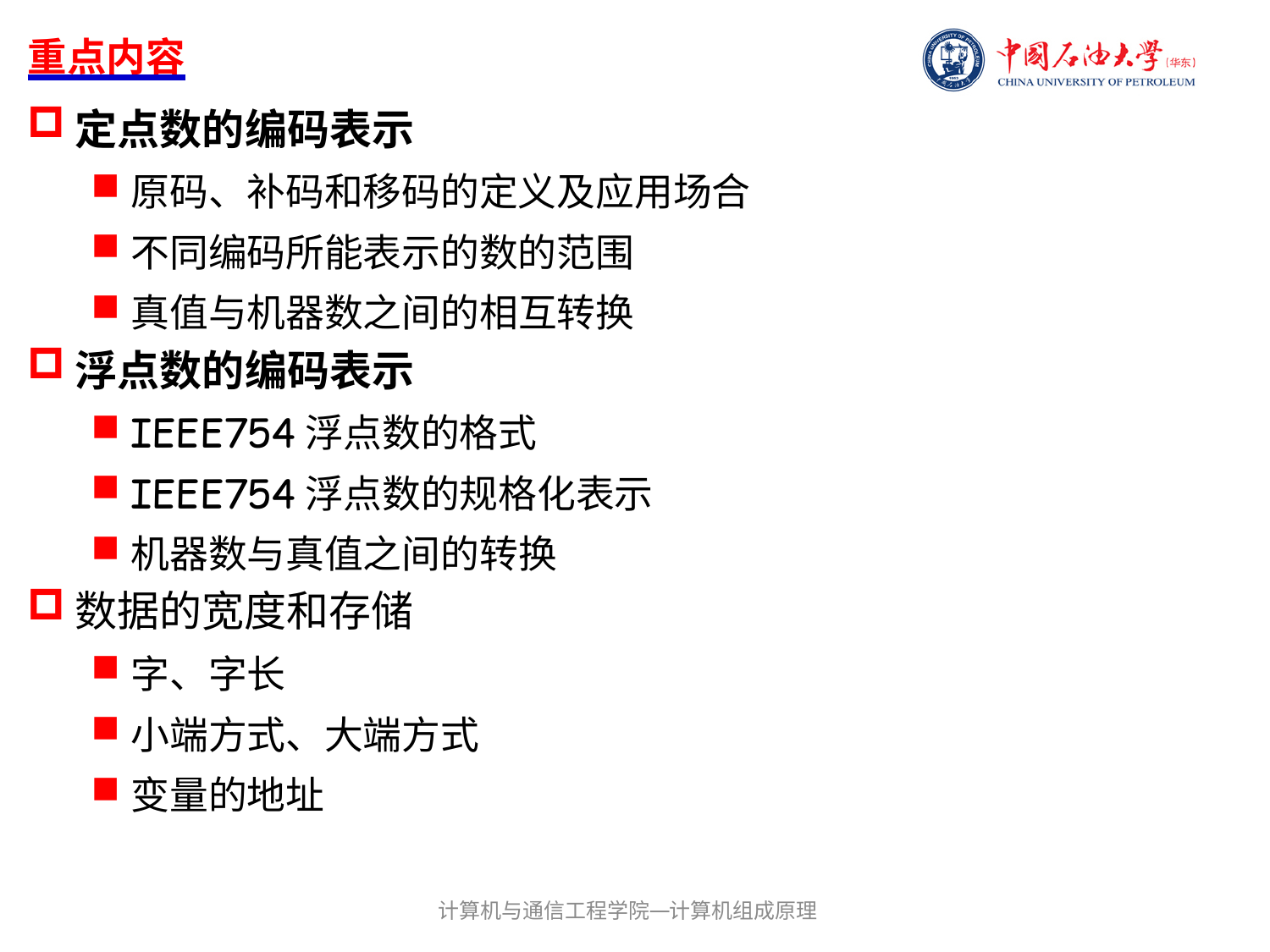

# 重点内容
定点数的编码表示
原码、补码和移码的定义及应用场合
不同编码所能表示的数的范围
真值与机器数之间的相互转换
浮点数的编码表示
IEEE754浮点数的格式
IEEE754浮点数的规格化表示
机器数与真值之间的转换
数据的宽度和存储
字、字长
小端方式、大端方式
变量的地址
101

计算机与通信工程学院—计算机组成原理